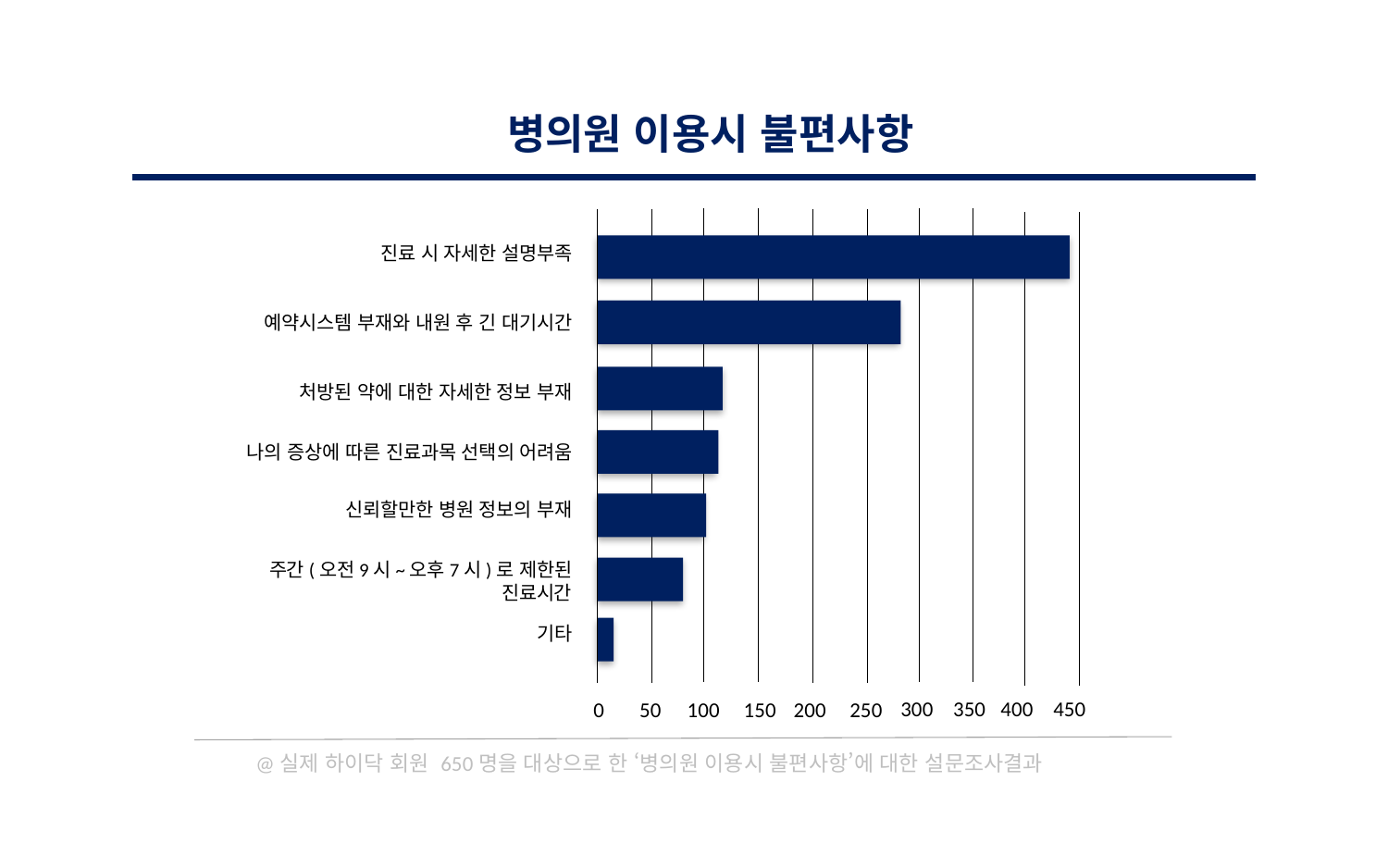

병의원 이용시 불편사항
진료 시 자세한 설명부족

예약시스템 부재와 내원 후 긴 대기시간

처방된 약에 대한 자세한 정보 부재

나의 증상에 따른 진료과목 선택의 어려움
신뢰할만한 병원 정보의 부재

주간(오전9시~오후7시)로 제한된 진료시간

기타

400
450
300
350
0
50
100
200
250
150
@실제 하이닥 회원 650명을 대상으로 한 ‘병의원 이용시 불편사항’에 대한 설문조사결과